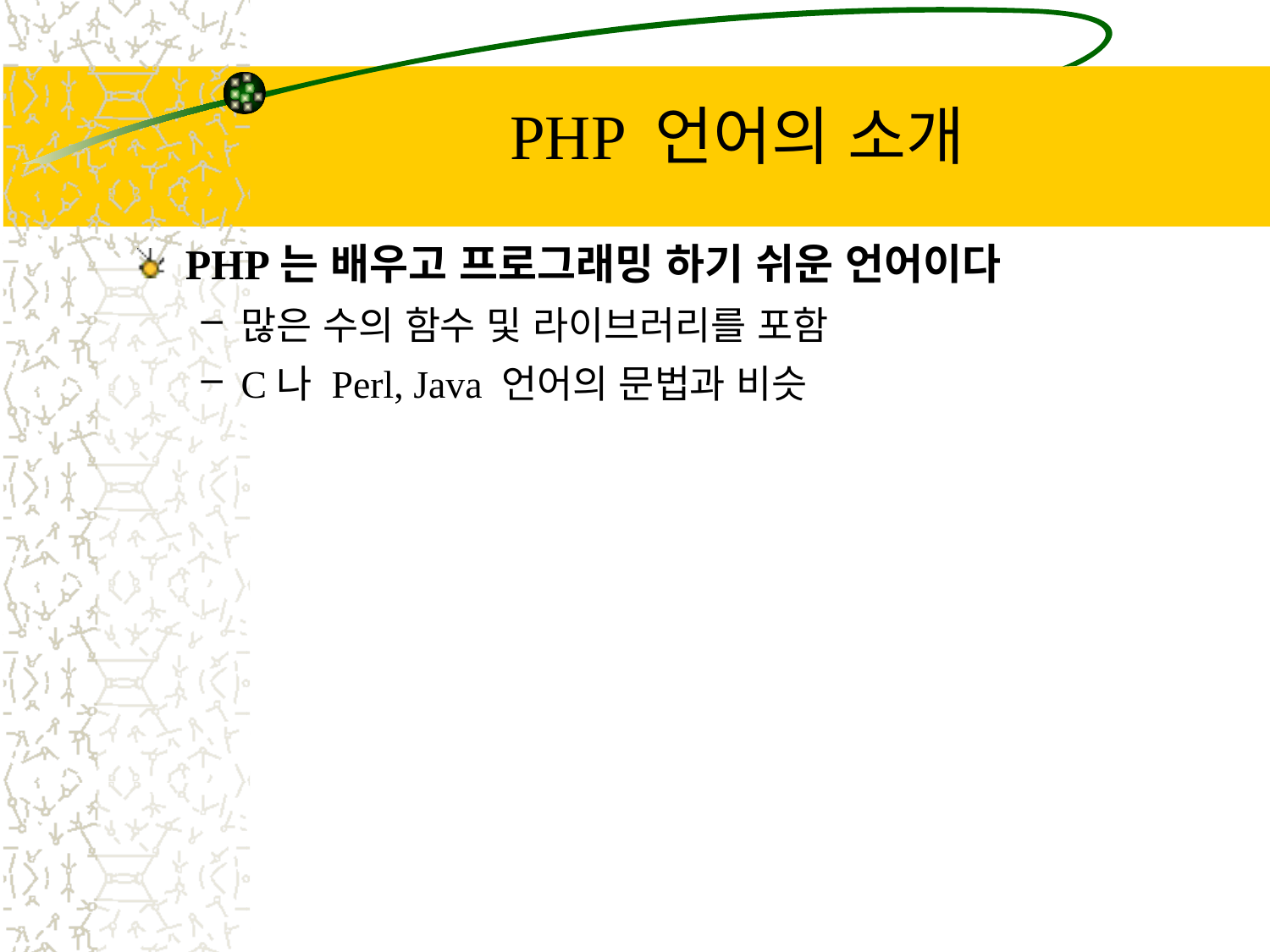

# PHP 언어의 소개
PHP는 배우고 프로그래밍 하기 쉬운 언어이다
많은 수의 함수 및 라이브러리를 포함
C나 Perl, Java 언어의 문법과 비슷